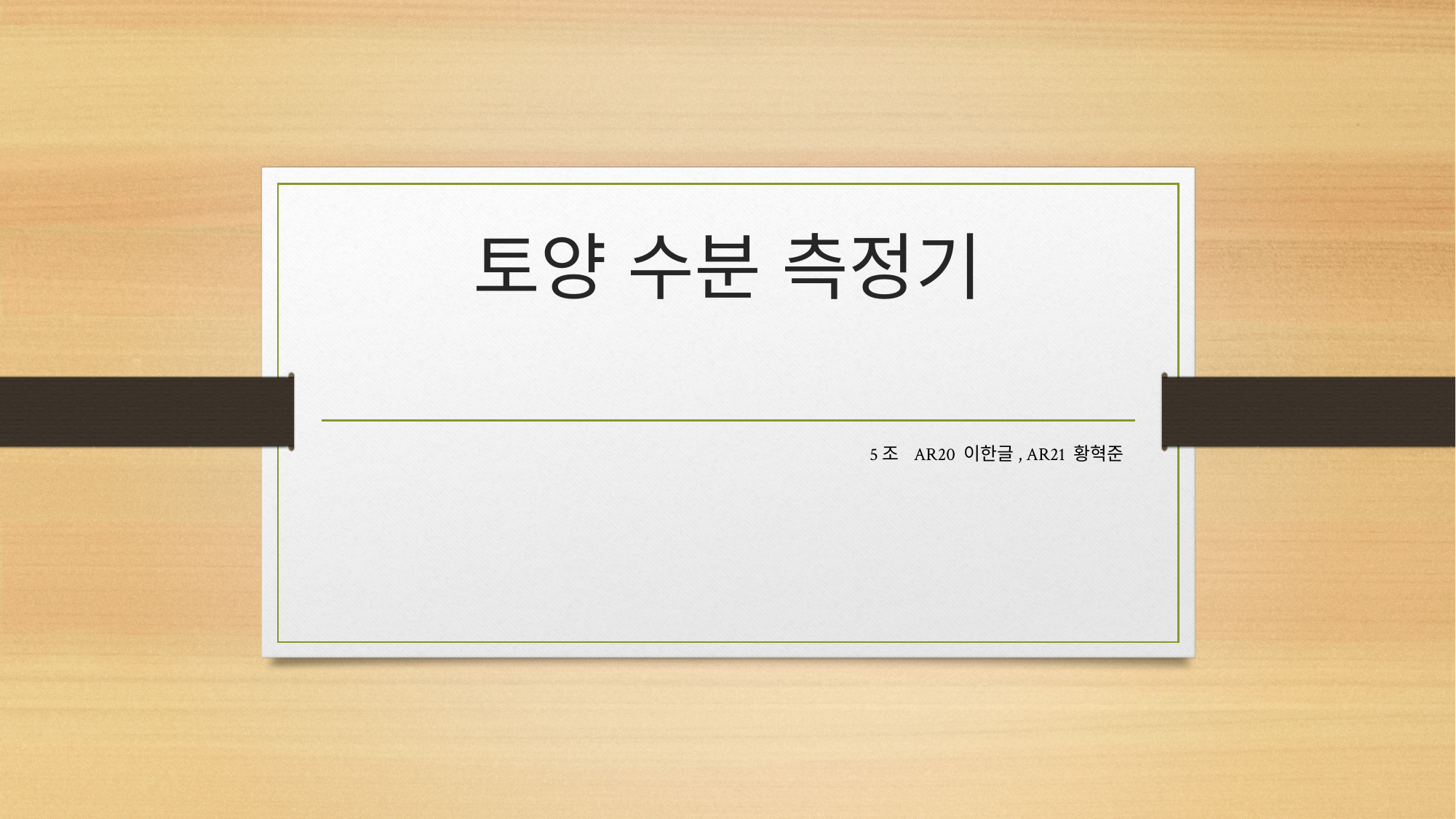

# 토양 수분 측정기
5조  AR20 이한글, AR21 황혁준